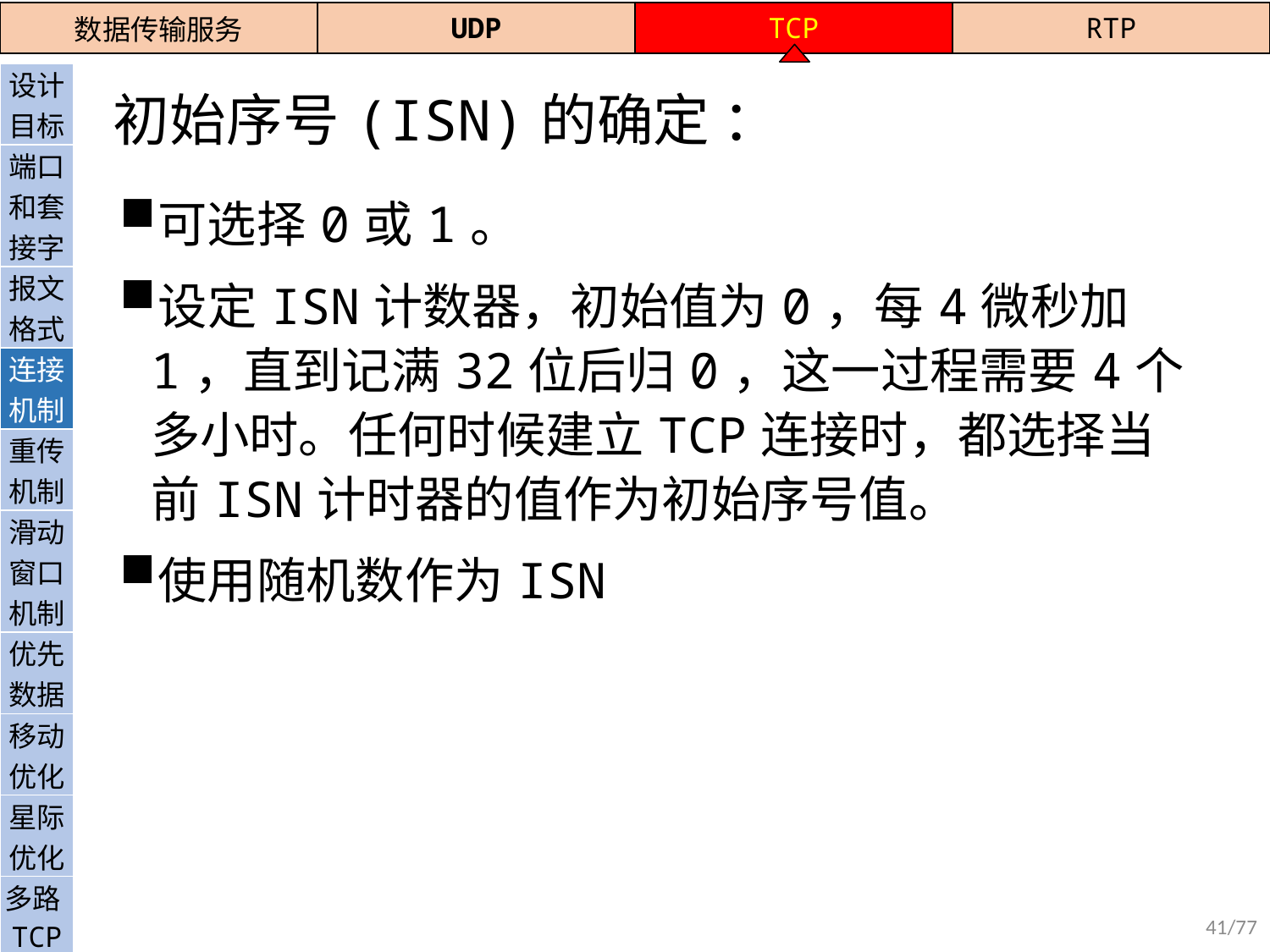

| 数据传输服务 | UDP | TCP | RTP |
| --- | --- | --- | --- |

| 设计目标 |
| --- |
| 端口和套接字 |
| 报文格式 |
| 连接机制 |
| 重传机制 |
| 滑动窗口机制 |
| 优先数据 |
| 移动优化 |
| 星际优化 |
| 多路TCP |
| QUIC |
# 初始序号(ISN)的确定 ：
可选择0或1。
设定ISN计数器，初始值为0，每4微秒加1，直到记满32位后归0，这一过程需要4个多小时。任何时候建立TCP连接时，都选择当前ISN计时器的值作为初始序号值。
使用随机数作为ISN
41/77